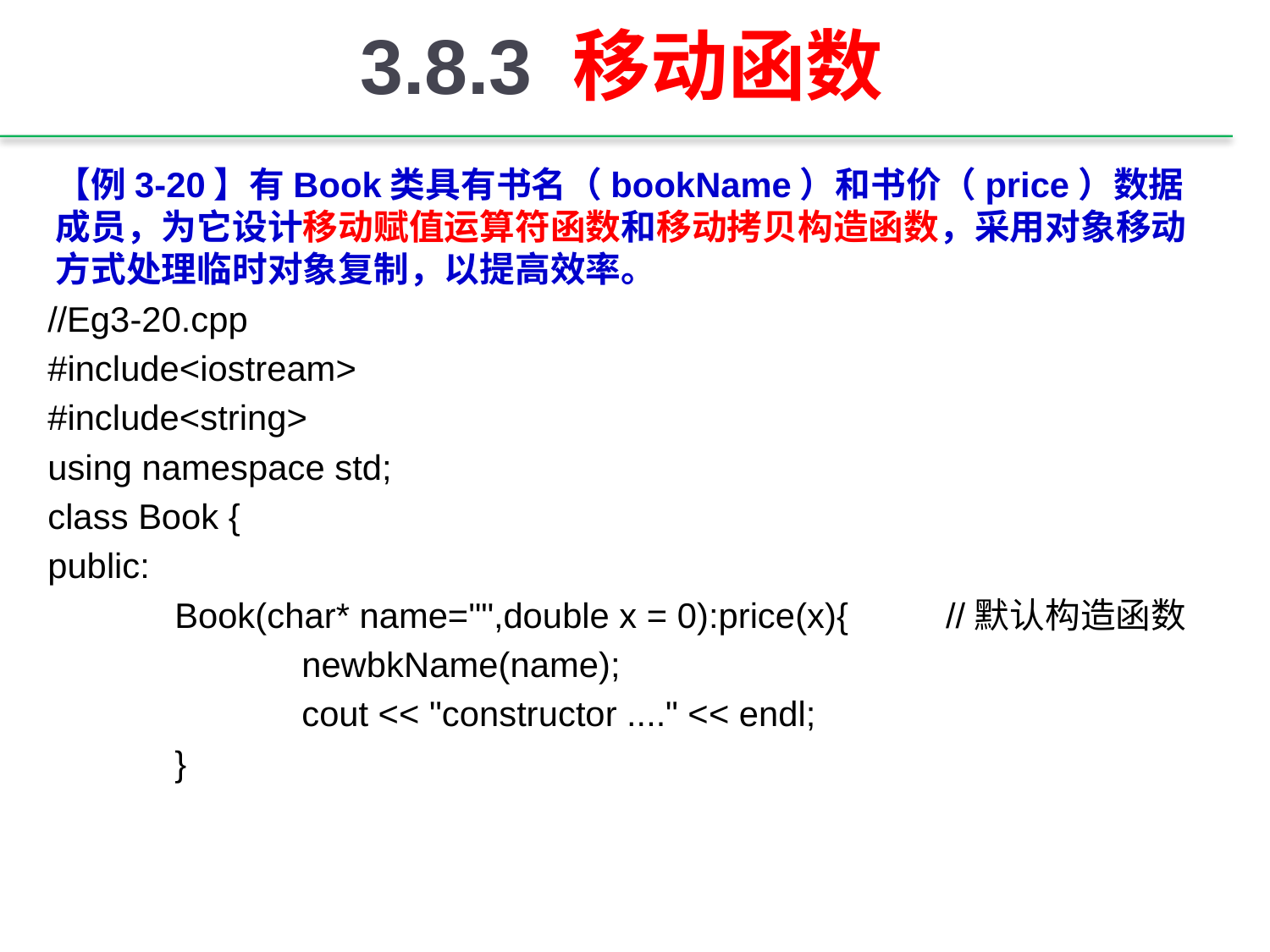

# 3.8.3 移动函数
【例3-20】有Book类具有书名（bookName）和书价（price）数据成员，为它设计移动赋值运算符函数和移动拷贝构造函数，采用对象移动方式处理临时对象复制，以提高效率。
//Eg3-20.cpp
#include<iostream>
#include<string>
using namespace std;
class Book {
public:
	Book(char* name="",double x = 0):price(x){          //默认构造函数
		newbkName(name);
		cout << "constructor ...." << endl;
	}